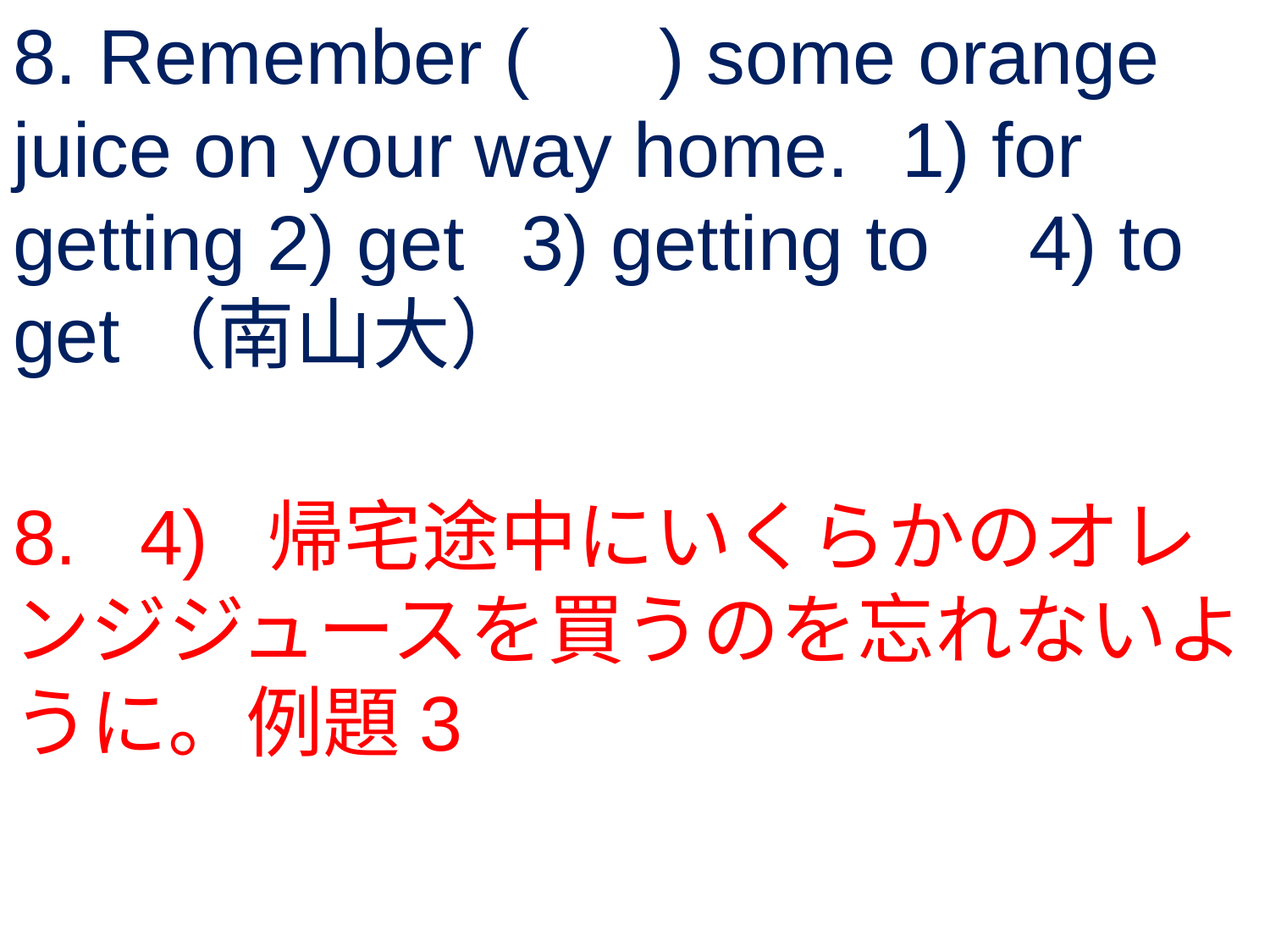

# 8. Remember (      ) some orange juice on your way home.	1) for getting	2) get	3) getting to	4) to get	（南山大）
8.	4) 	帰宅途中にいくらかのオレンジジュースを買うのを忘れないように。例題3